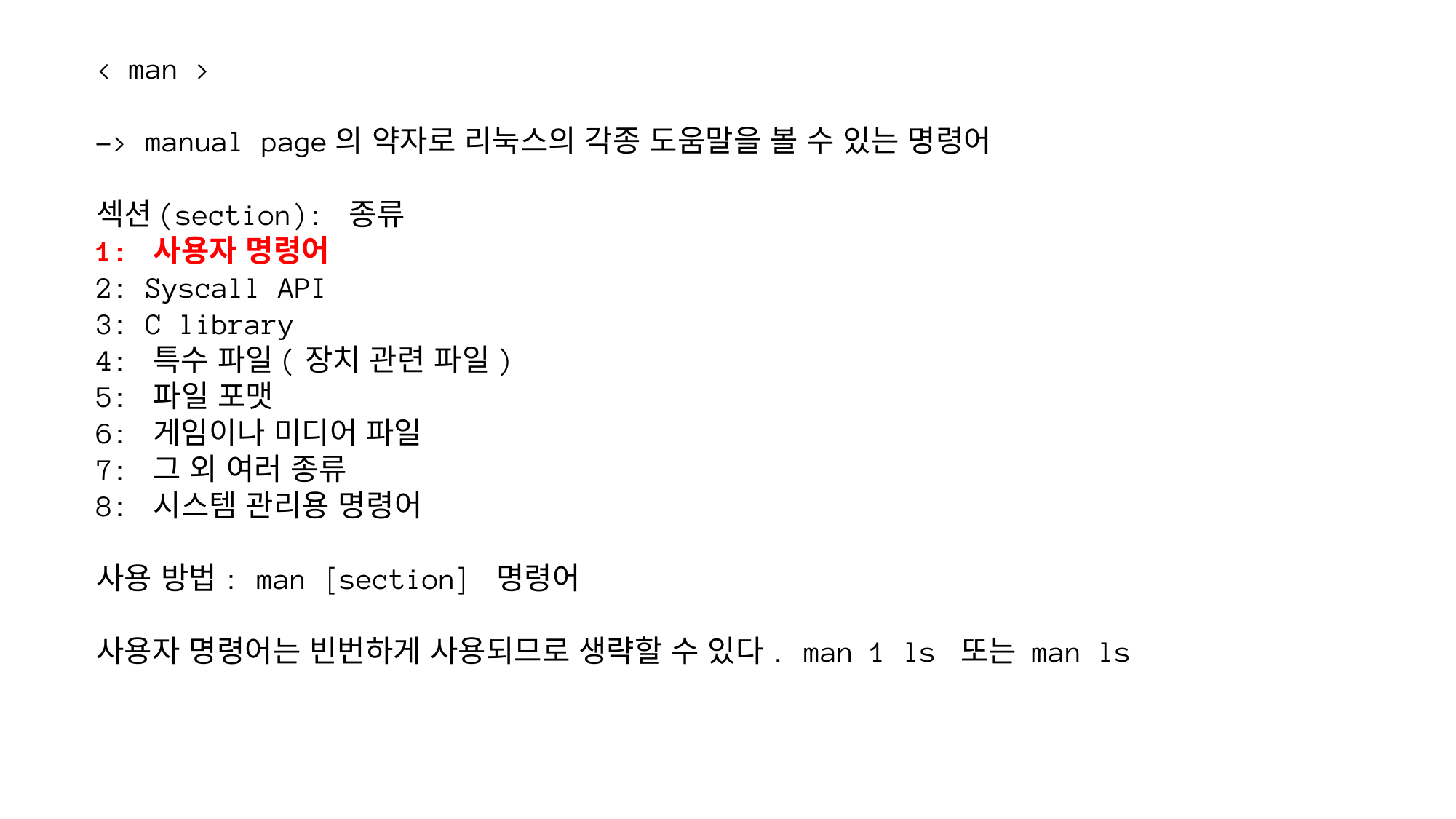

< man >

-> manual page의 약자로 리눅스의 각종 도움말을 볼 수 있는 명령어

섹션(section): 종류
1: 사용자 명령어
2: Syscall API
3: C library
4: 특수 파일(장치 관련 파일)
5: 파일 포맷
6: 게임이나 미디어 파일
7: 그 외 여러 종류
8: 시스템 관리용 명령어

사용 방법: man [section] 명령어

사용자 명령어는 빈번하게 사용되므로 생략할 수 있다. man 1 ls 또는 man ls